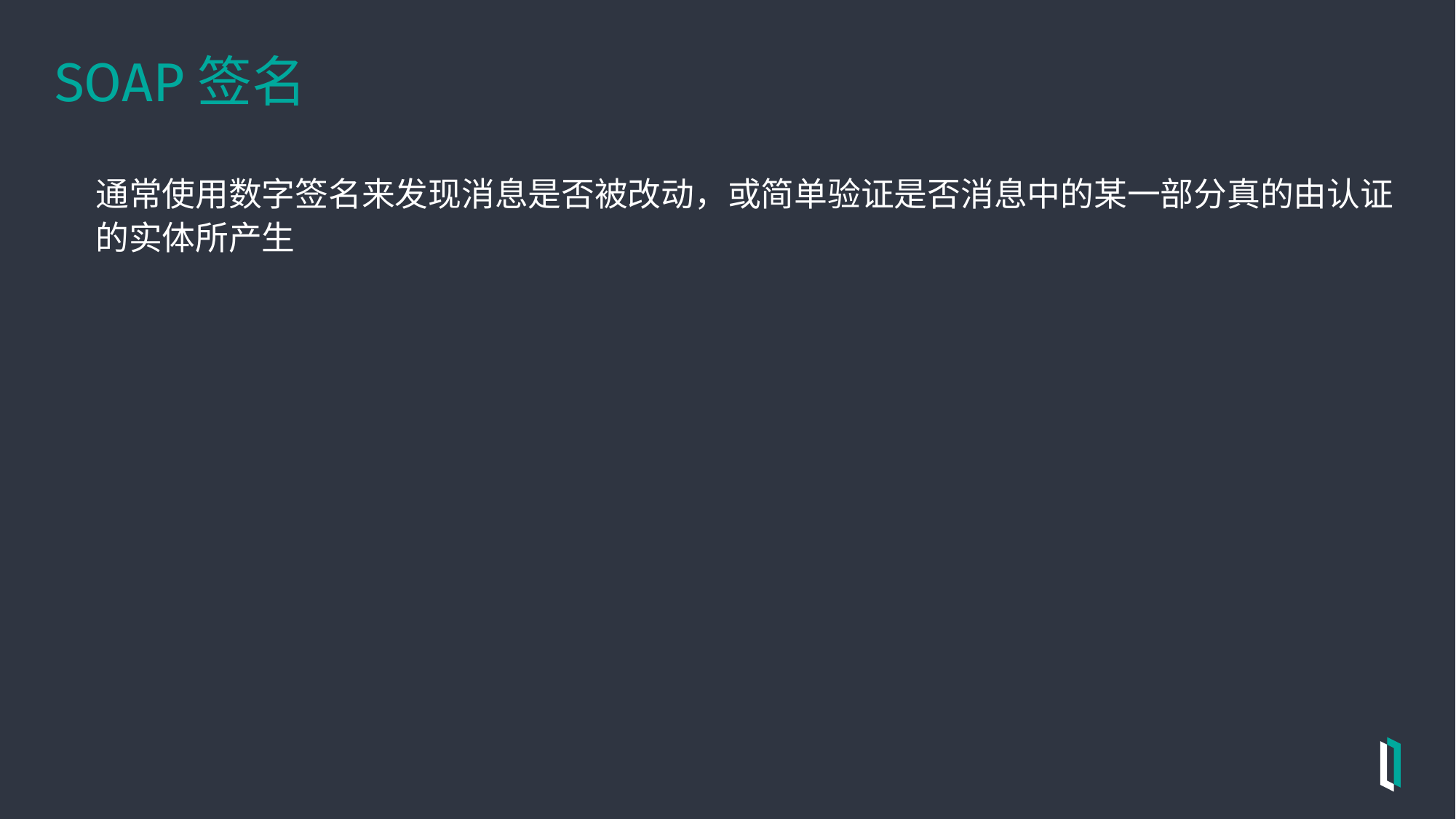

# SOAP签名
通常使用数字签名来发现消息是否被改动，或简单验证是否消息中的某一部分真的由认证的实体所产生